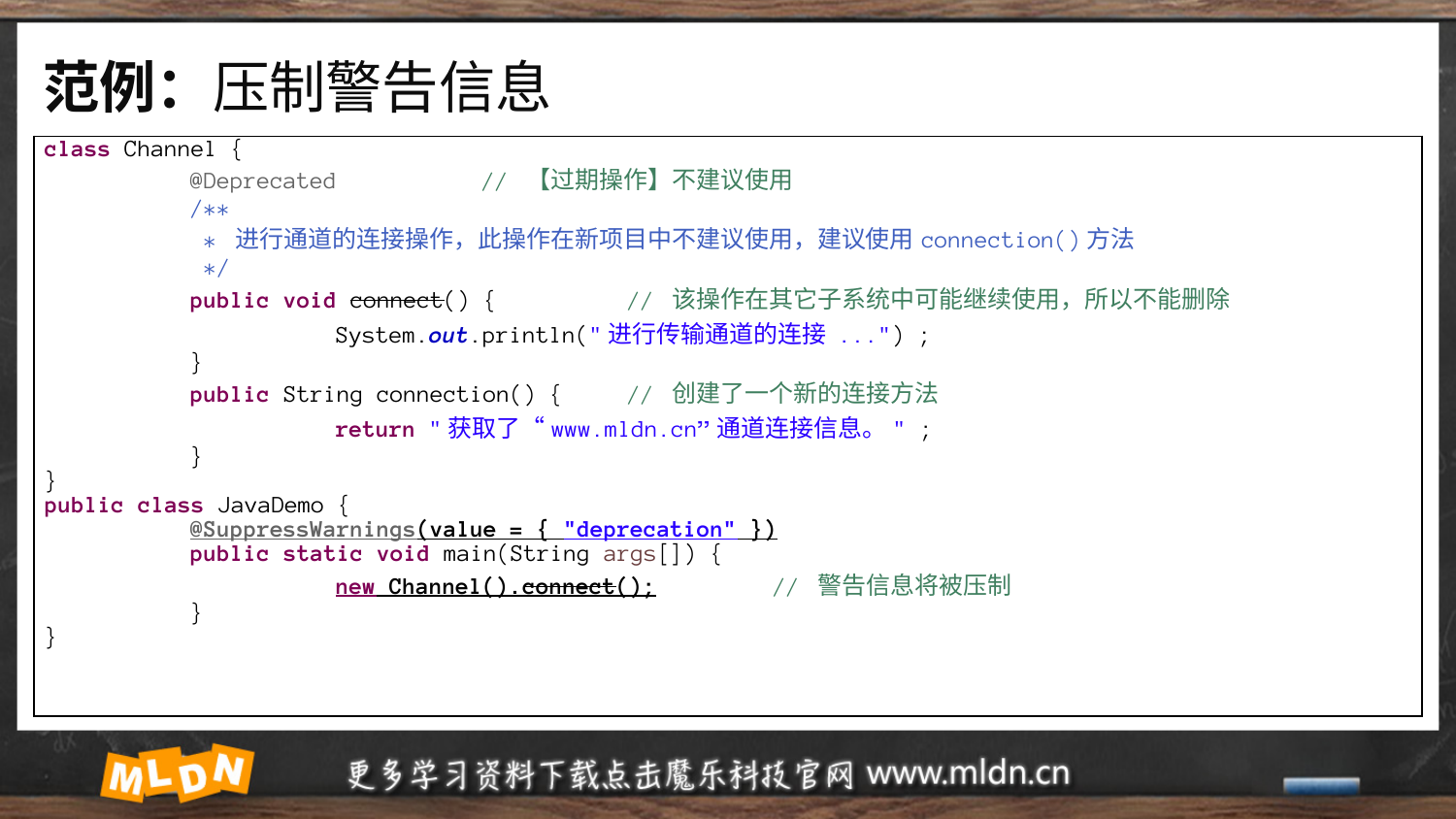

# 范例：压制警告信息
| class Channel { @Deprecated // 【过期操作】不建议使用 /\*\* \* 进行通道的连接操作，此操作在新项目中不建议使用，建议使用connection()方法 \*/ public void connect() { // 该操作在其它子系统中可能继续使用，所以不能删除 System.out.println("进行传输通道的连接 ...") ; } public String connection() { // 创建了一个新的连接方法 return "获取了“www.mldn.cn”通道连接信息。" ; } } public class JavaDemo { @SuppressWarnings(value = { "deprecation" }) public static void main(String args[]) { new Channel().connect(); // 警告信息将被压制 } } |
| --- |